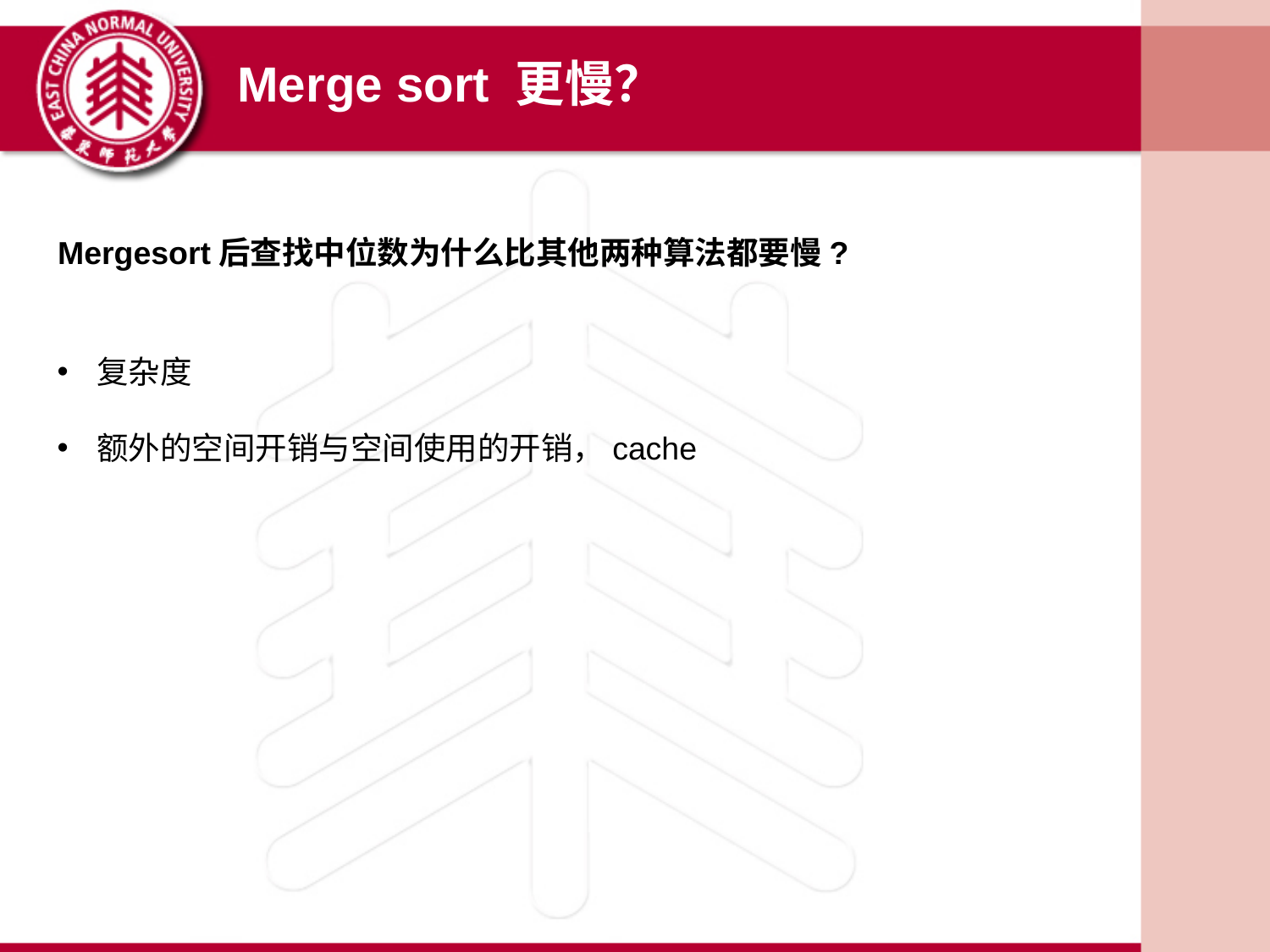

Merge sort 更慢？
Mergesort后查找中位数为什么比其他两种算法都要慢?
复杂度

额外的空间开销与空间使用的开销，cache